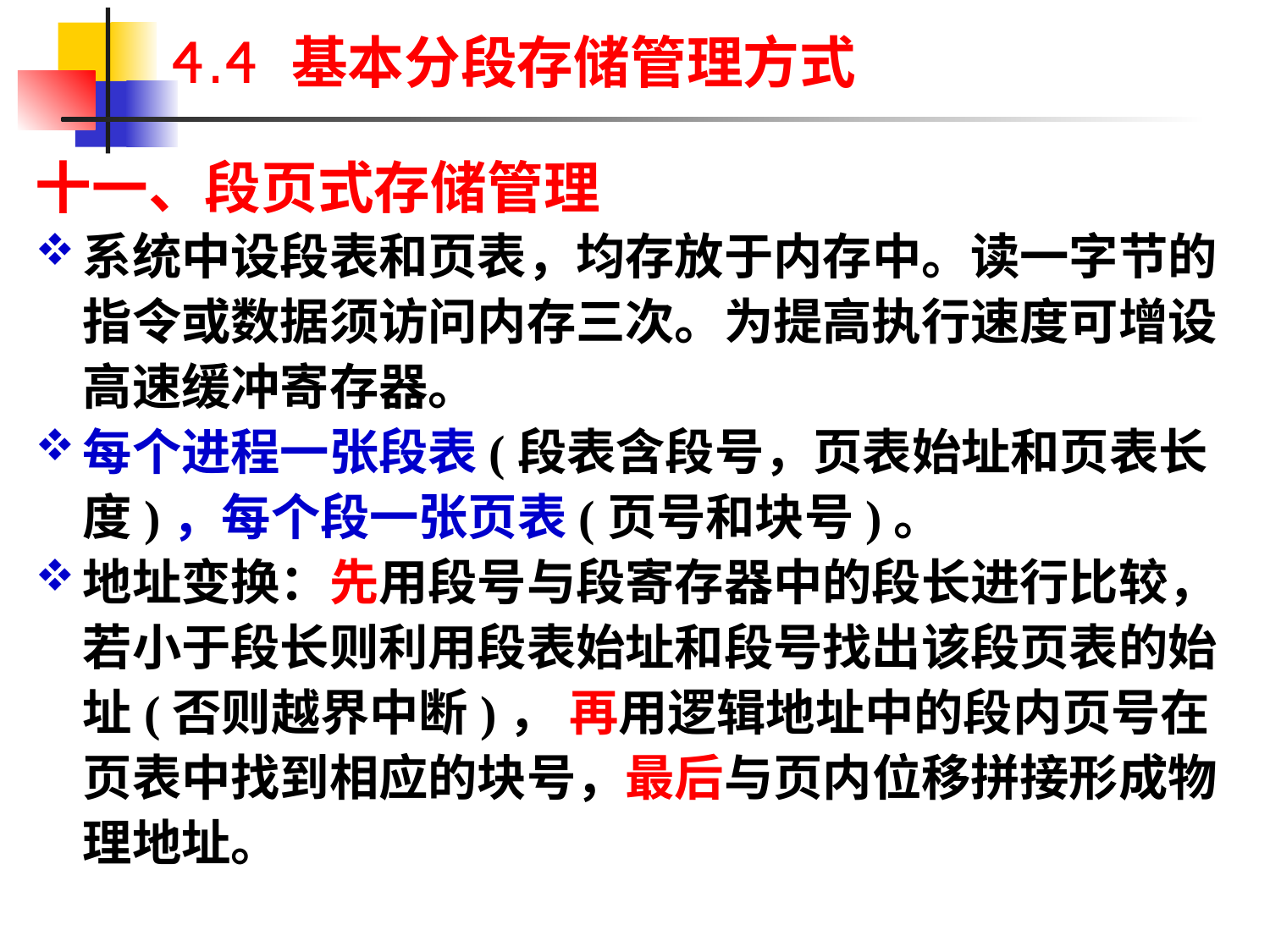

# 4.4 基本分段存储管理方式
十一、段页式存储管理
系统中设段表和页表，均存放于内存中。读一字节的指令或数据须访问内存三次。为提高执行速度可增设高速缓冲寄存器。
每个进程一张段表(段表含段号，页表始址和页表长度)，每个段一张页表(页号和块号)。
地址变换：先用段号与段寄存器中的段长进行比较，若小于段长则利用段表始址和段号找出该段页表的始址(否则越界中断)， 再用逻辑地址中的段内页号在页表中找到相应的块号，最后与页内位移拼接形成物理地址。